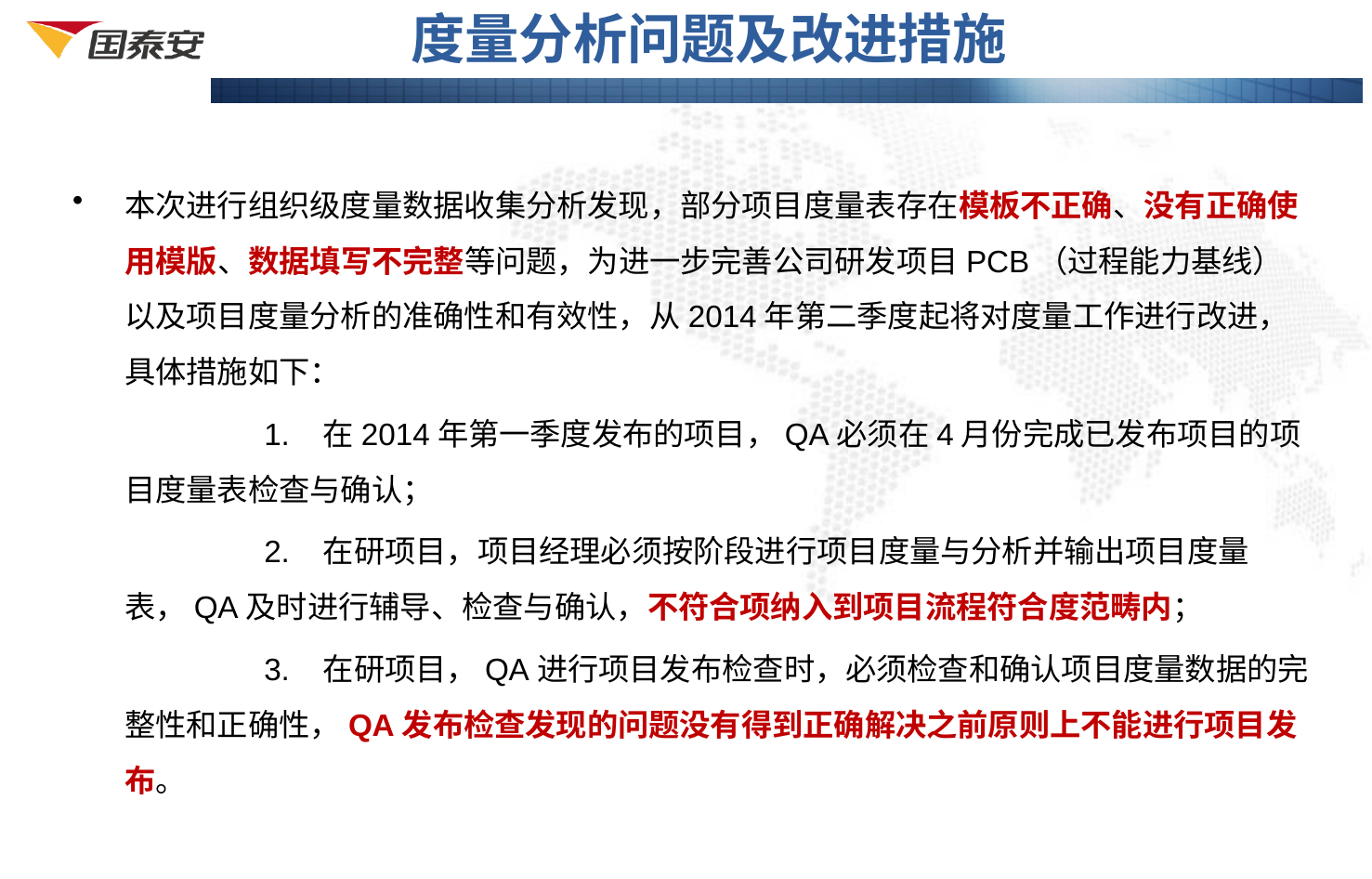

# 度量分析问题及改进措施
本次进行组织级度量数据收集分析发现，部分项目度量表存在模板不正确、没有正确使用模版、数据填写不完整等问题，为进一步完善公司研发项目PCB（过程能力基线）以及项目度量分析的准确性和有效性，从2014年第二季度起将对度量工作进行改进，具体措施如下：
		1.   在2014年第一季度发布的项目，QA必须在4月份完成已发布项目的项目度量表检查与确认；
		2.   在研项目，项目经理必须按阶段进行项目度量与分析并输出项目度量表，QA及时进行辅导、检查与确认，不符合项纳入到项目流程符合度范畴内；
		3.   在研项目，QA进行项目发布检查时，必须检查和确认项目度量数据的完整性和正确性，QA发布检查发现的问题没有得到正确解决之前原则上不能进行项目发布。